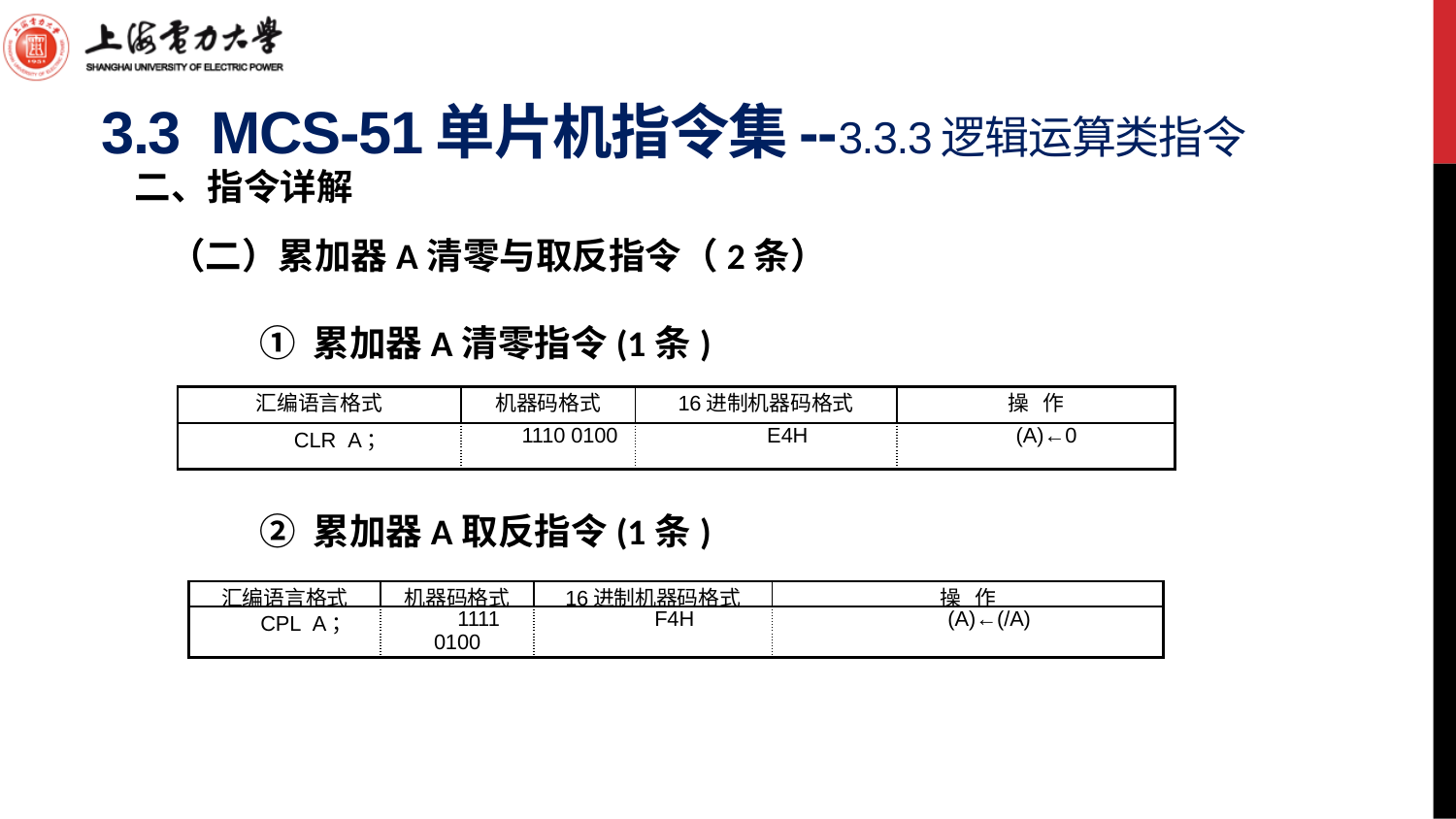

# 3.3  MCS-51单片机指令集--3.3.3逻辑运算类指令
二、指令详解

（二）累加器A清零与取反指令（2条）

           ① 累加器A清零指令(1条)

| 汇编语言格式 | 机器码格式 | 16进制机器码格式 | 操 作 |
| --- | --- | --- | --- |
| CLR A； | 1110 0100 | E4H | (A)←0 |
           ② 累加器A取反指令(1条)
| 汇编语言格式 | 机器码格式 | 16进制机器码格式 | 操 作 |
| --- | --- | --- | --- |
| CPL A； | 1111 0100 | F4H | (A)←(/A) |